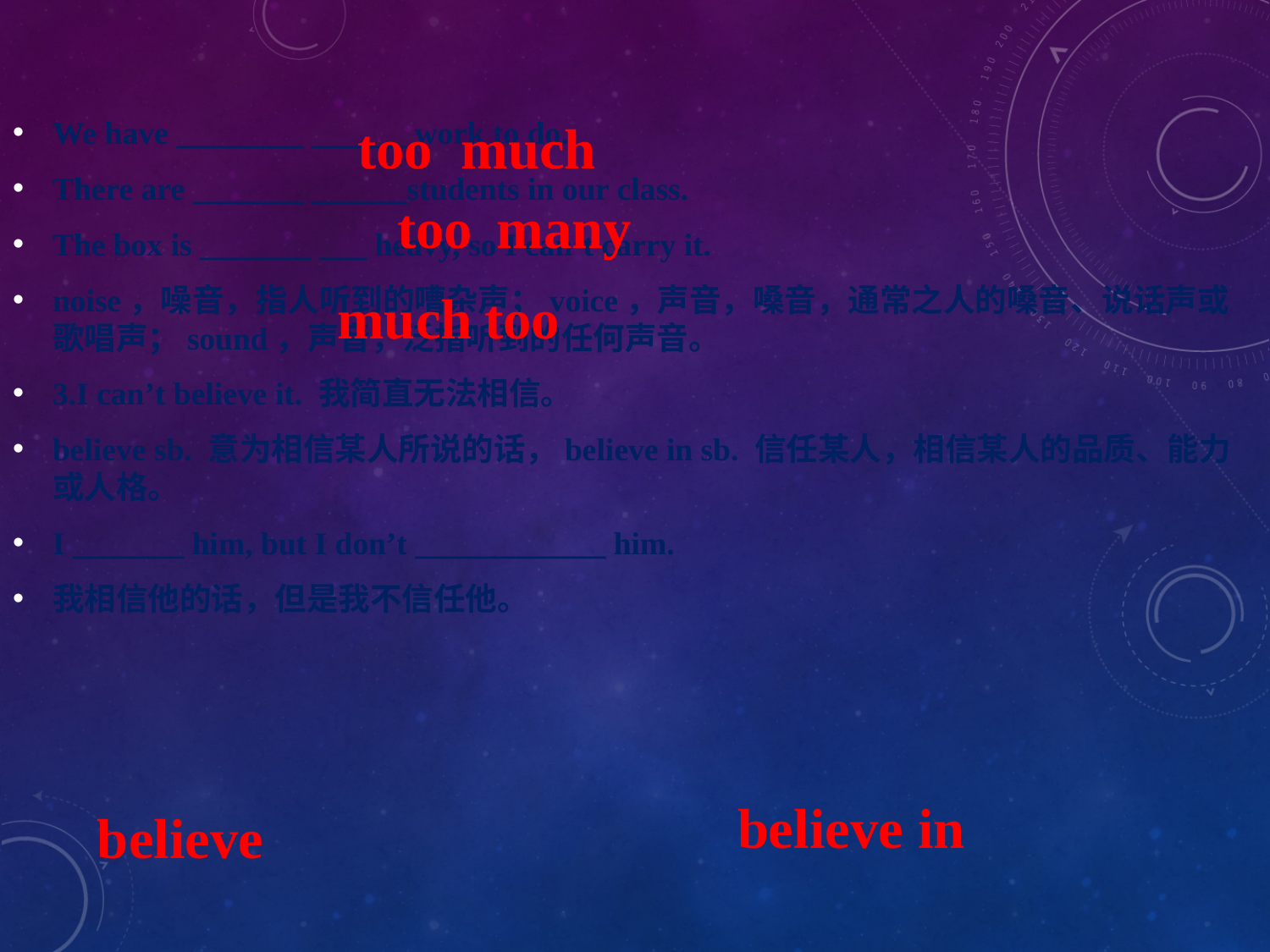

We have ________ ______ work to do.
There are _______ ______students in our class.
The box is _______ ___ heavy, so I can’t carry it.
noise，噪音，指人听到的嘈杂声；voice，声音，嗓音，通常之人的嗓音、说话声或歌唱声；sound，声音，泛指听到的任何声音。
3.I can’t believe it. 我简直无法相信。
believe sb. 意为相信某人所说的话，believe in sb. 信任某人，相信某人的品质、能力或人格。
I _______ him, but I don’t ____________ him.
我相信他的话，但是我不信任他。
too  much
too  many
much too
believe in
believe